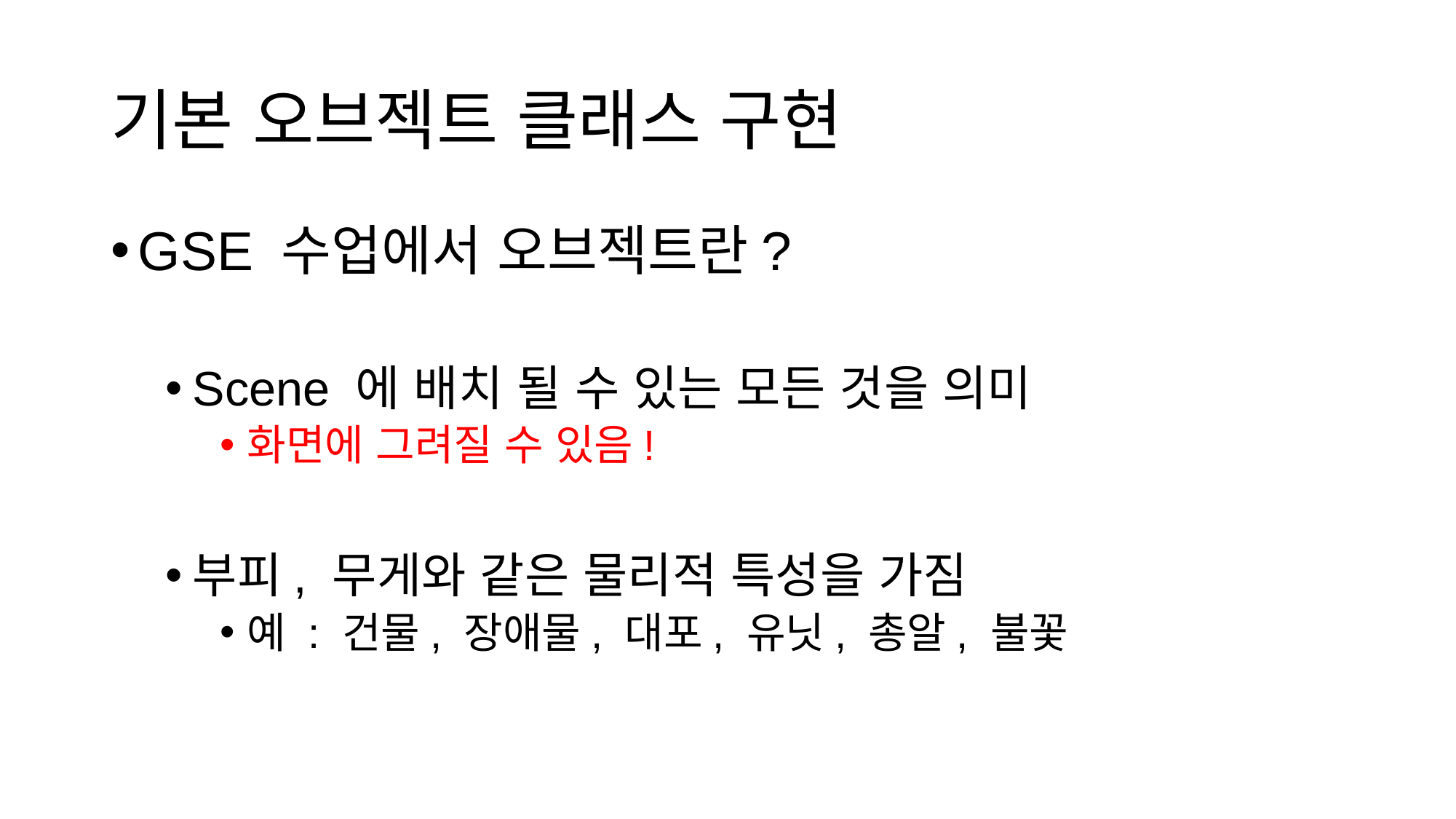

# 기본 오브젝트 클래스 구현
GSE 수업에서 오브젝트란?

Scene 에 배치 될 수 있는 모든 것을 의미
화면에 그려질 수 있음!

부피, 무게와 같은 물리적 특성을 가짐
예 : 건물, 장애물, 대포, 유닛, 총알, 불꽃